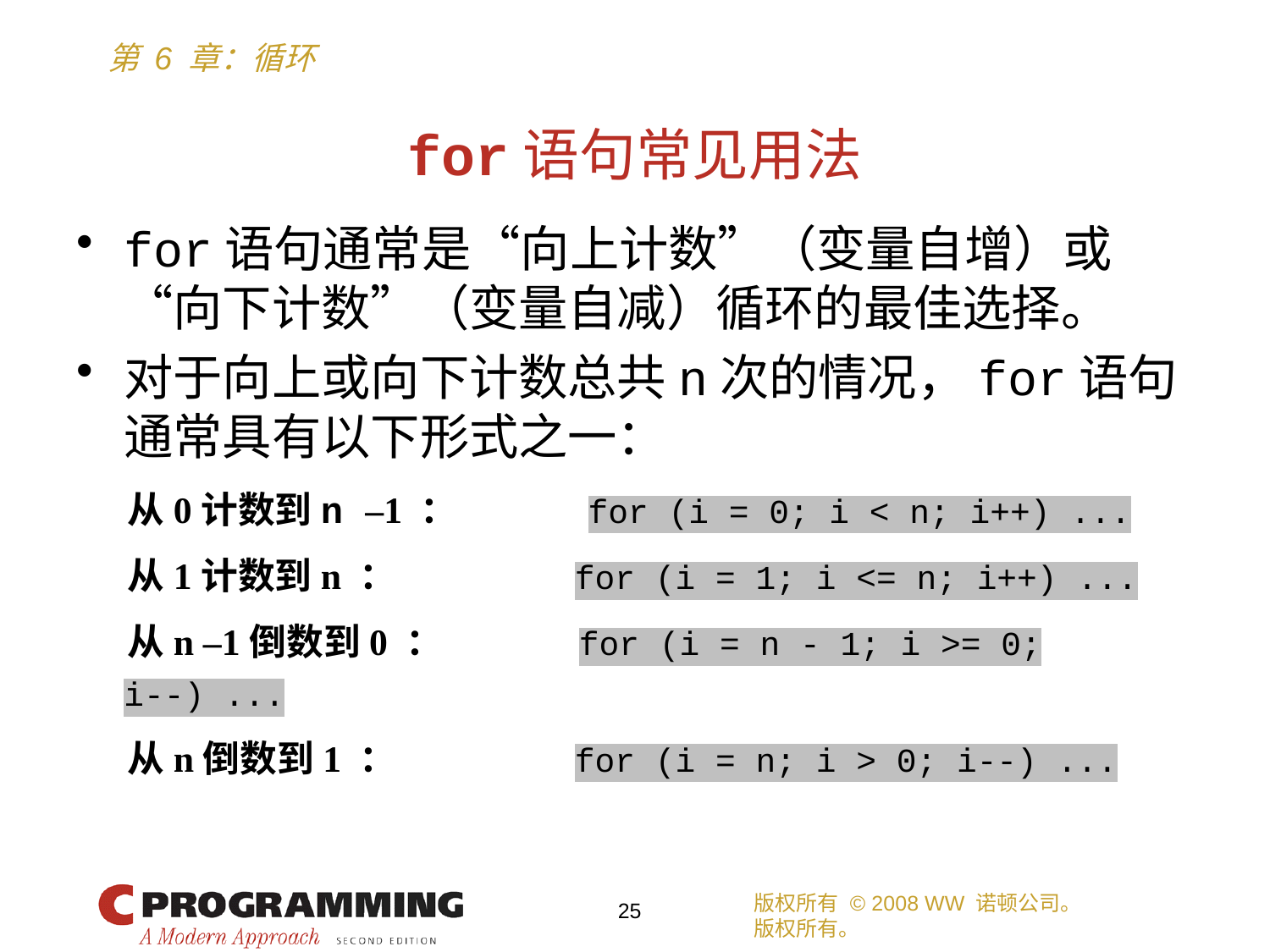

# for语句常见用法
for语句通常是“向上计数”（变量自增）或“向下计数”（变量自减）循环的最佳选择。
对于向上或向下计数总共n次的情况，for语句通常具有以下形式之一：
     从0计数到n –1 ： 	         for (i = 0; i < n; i++) ...
     从1计数到n ：                    for (i = 1; i <= n; i++) ...
     从n –1倒数到0 ：               for (i = n - 1; i >= 0; i--) ...
     从n倒数到1 ：                    for (i = n; i > 0; i--) ...

版权所有 © 2008 WW 诺顿公司。
版权所有。
25